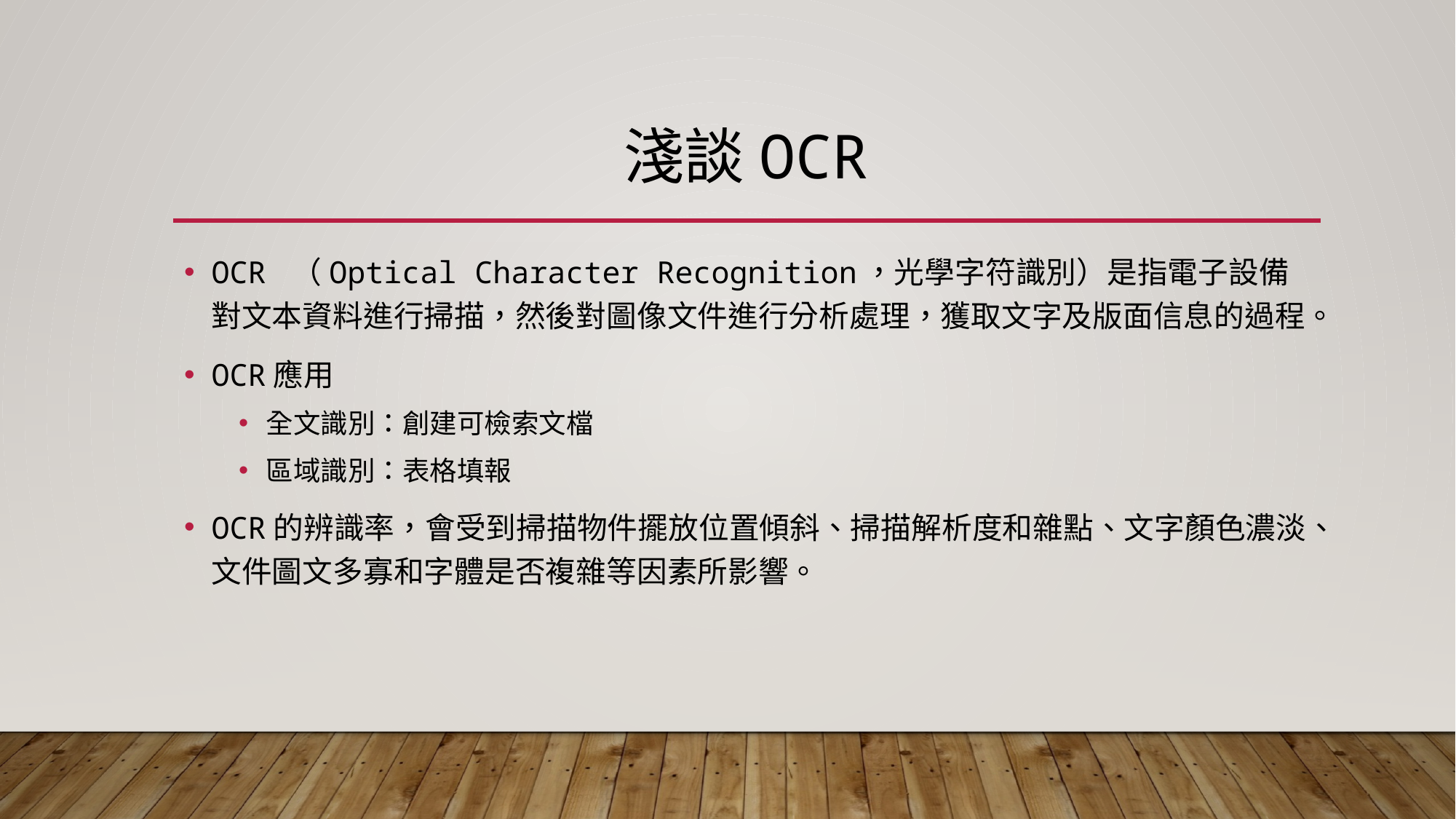

# 淺談OCR
OCR （Optical Character Recognition，光學字符識別）是指電子設備對文本資料進行掃描，然後對圖像文件進行分析處理，獲取文字及版面信息的過程。
OCR應用
全文識別：創建可檢索文檔
區域識別：表格填報
OCR的辨識率，會受到掃描物件擺放位置傾斜、掃描解析度和雜點、文字顏色濃淡、文件圖文多寡和字體是否複雜等因素所影響。